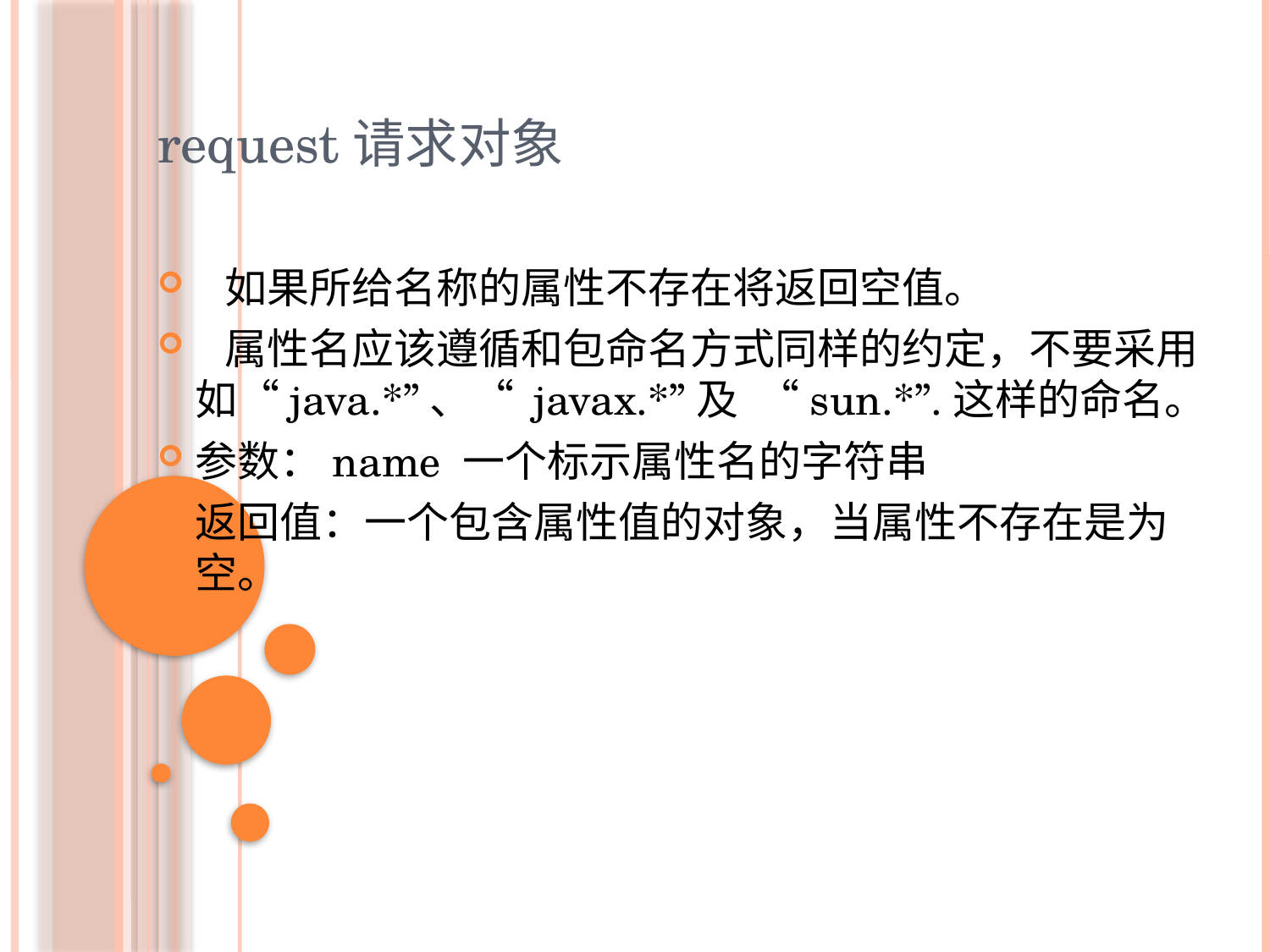

request请求对象
  如果所给名称的属性不存在将返回空值。
  属性名应该遵循和包命名方式同样的约定，不要采用如“java.*”、“ javax.*”及  “sun.*”.这样的命名。
参数：name 一个标示属性名的字符串
返回值：一个包含属性值的对象，当属性不存在是为空。